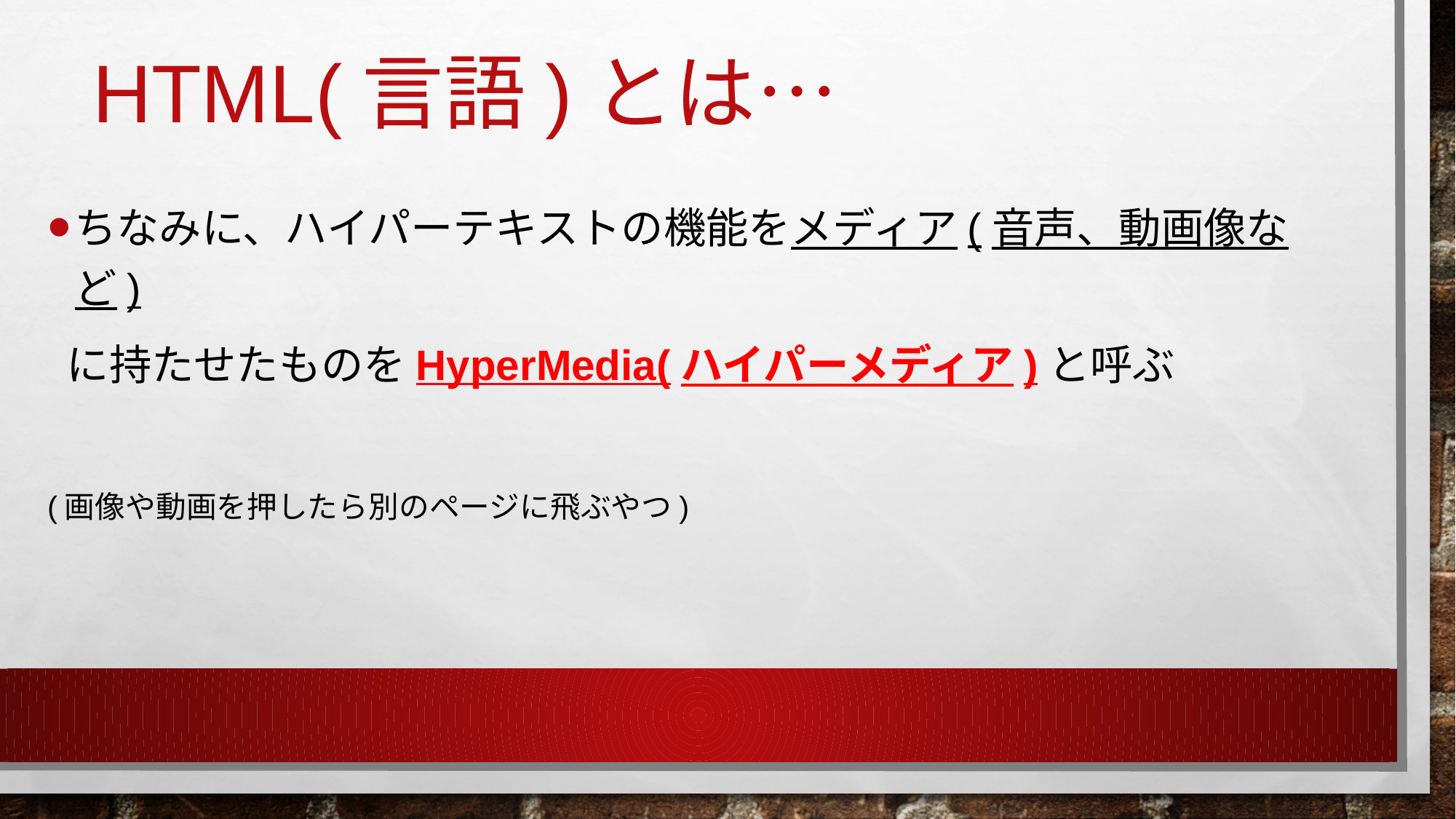

# HTML(言語)とは…
ちなみに、ハイパーテキストの機能をメディア(音声、動画像など)
 に持たせたものをHyperMedia(ハイパーメディア)と呼ぶ

(画像や動画を押したら別のページに飛ぶやつ)